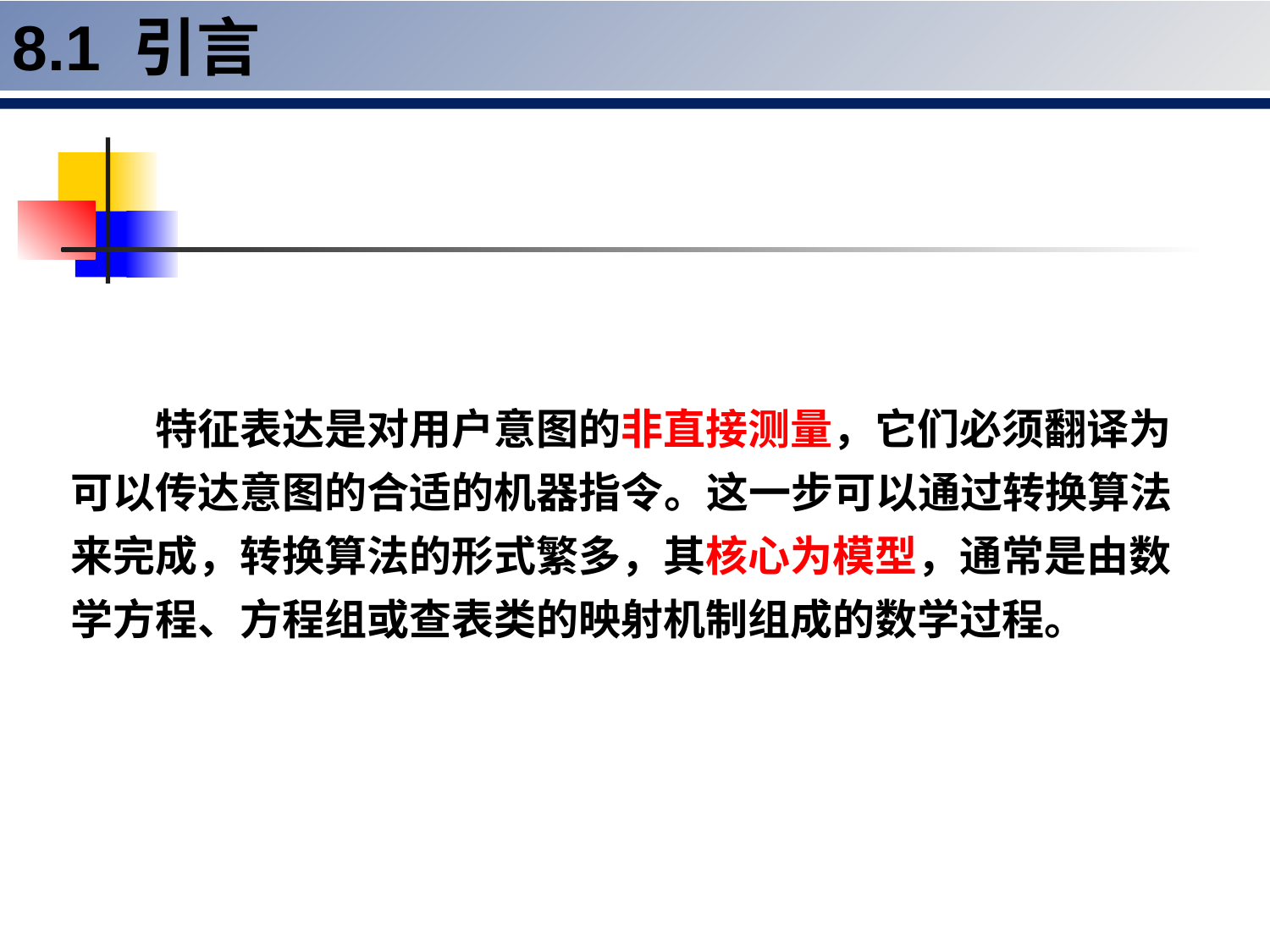

8.1 引言

特征表达是对用户意图的非直接测量，它们必须翻译为可以传达意图的合适的机器指令。这一步可以通过转换算法来完成，转换算法的形式繁多，其核心为模型，通常是由数学方程、方程组或查表类的映射机制组成的数学过程。